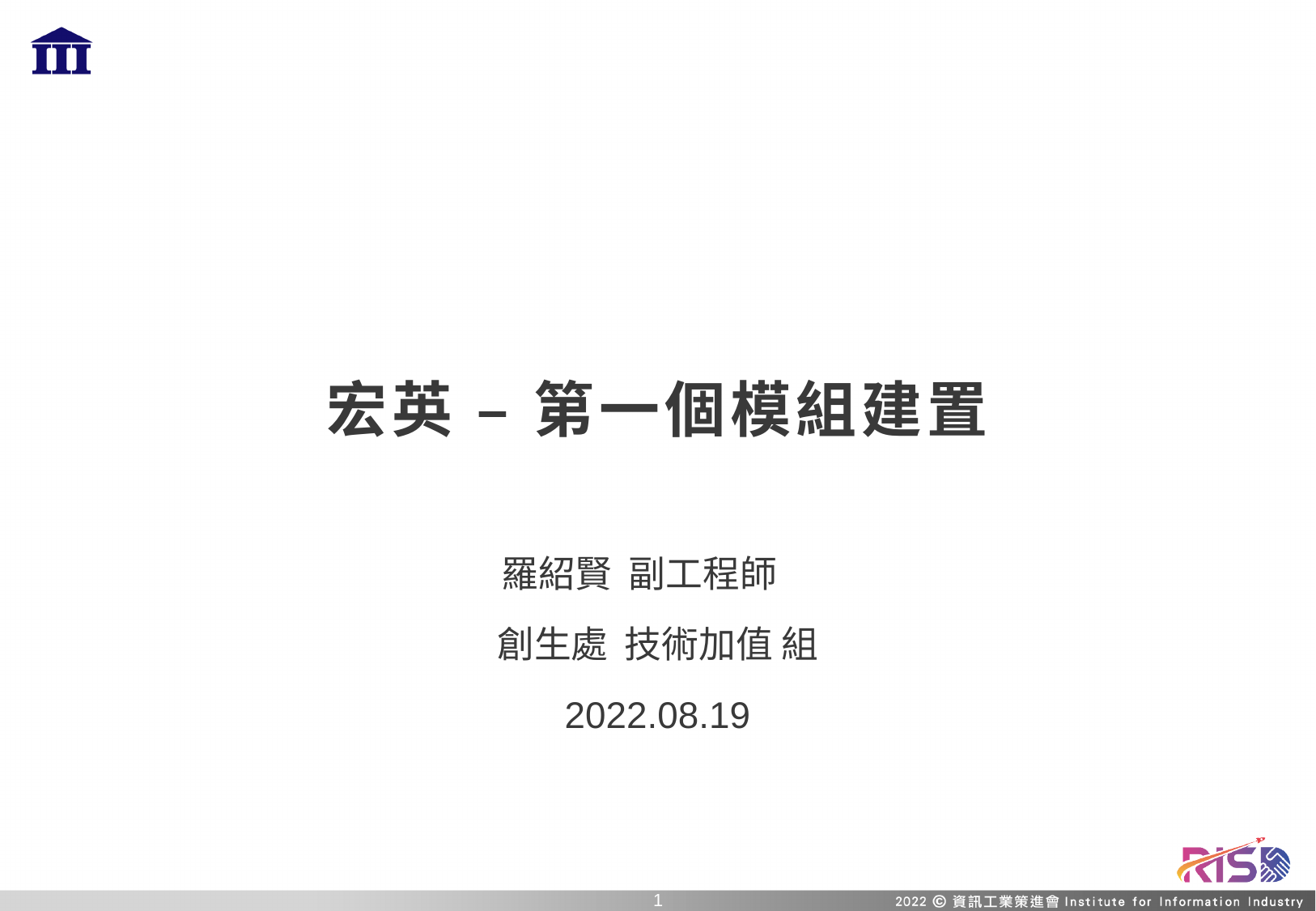

# 宏英 – 第一個模組建置
羅紹賢  副工程師
創生處  技術加值 組
2022.08.19
1